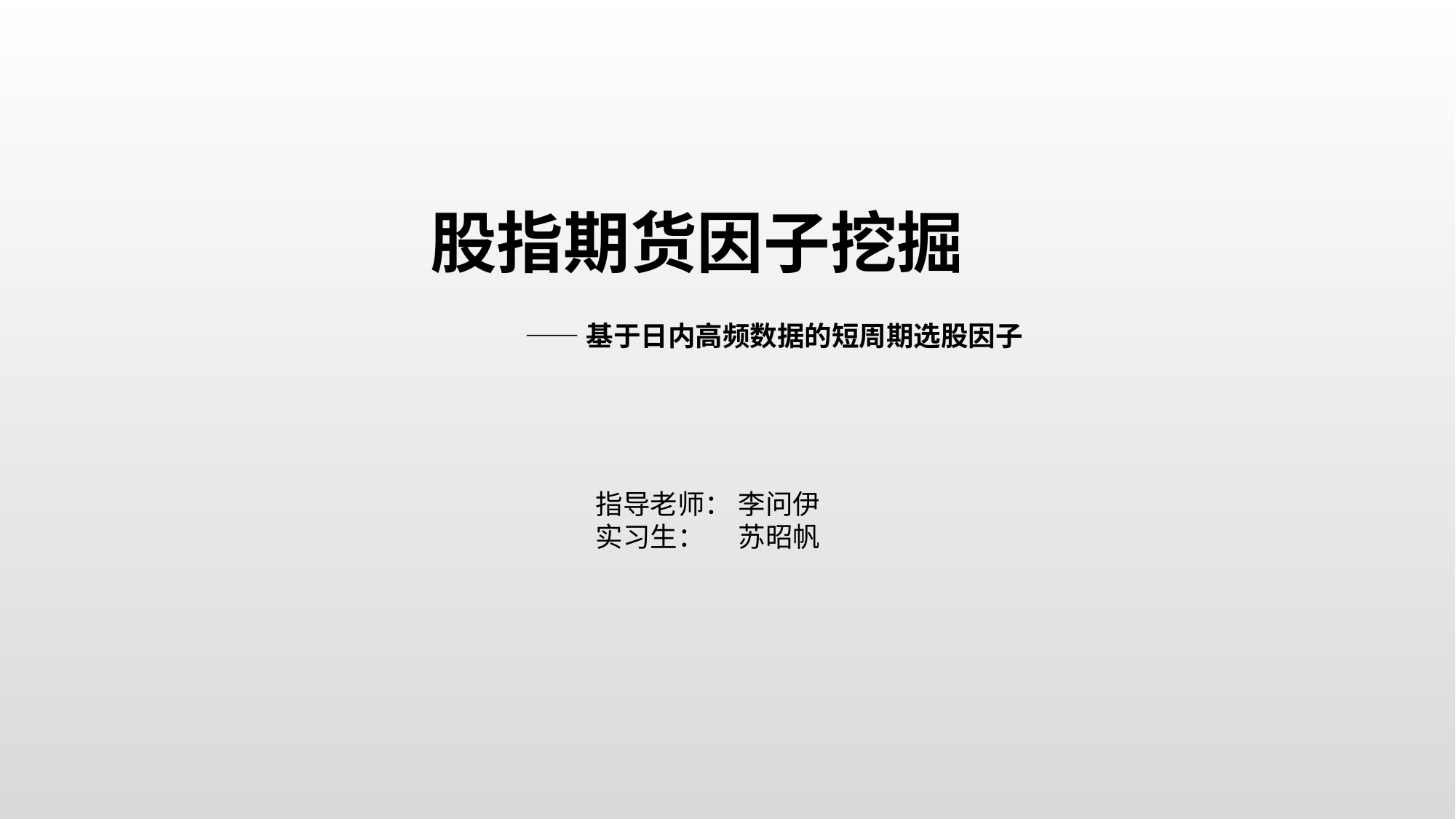

股指期货因子挖掘
——基于日内高频数据的短周期选股因子
指导老师：
实习生：
李问伊
苏昭帆